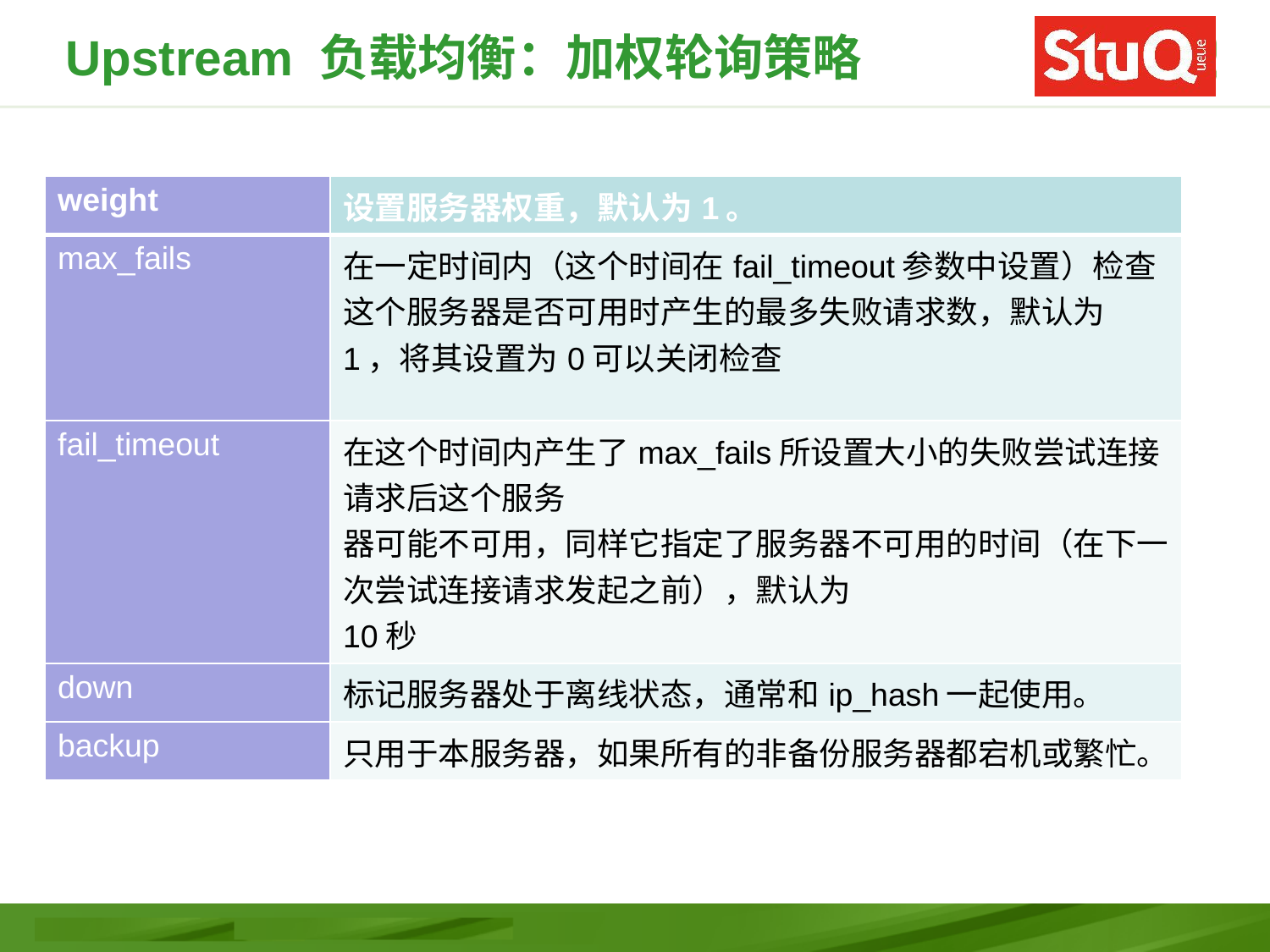

# Upstream 负载均衡：加权轮询策略
| weight | 设置服务器权重，默认为1。 |
| --- | --- |
| max\_fails | 在一定时间内（这个时间在fail\_timeout参数中设置）检查这个服务器是否可用时产生的最多失败请求数，默认为1，将其设置为0可以关闭检查 |
| fail\_timeout | 在这个时间内产生了max\_fails所设置大小的失败尝试连接请求后这个服务 器可能不可用，同样它指定了服务器不可用的时间（在下一次尝试连接请求发起之前），默认为 10秒 |
| down | 标记服务器处于离线状态，通常和ip\_hash一起使用。 |
| backup | 只用于本服务器，如果所有的非备份服务器都宕机或繁忙。 |